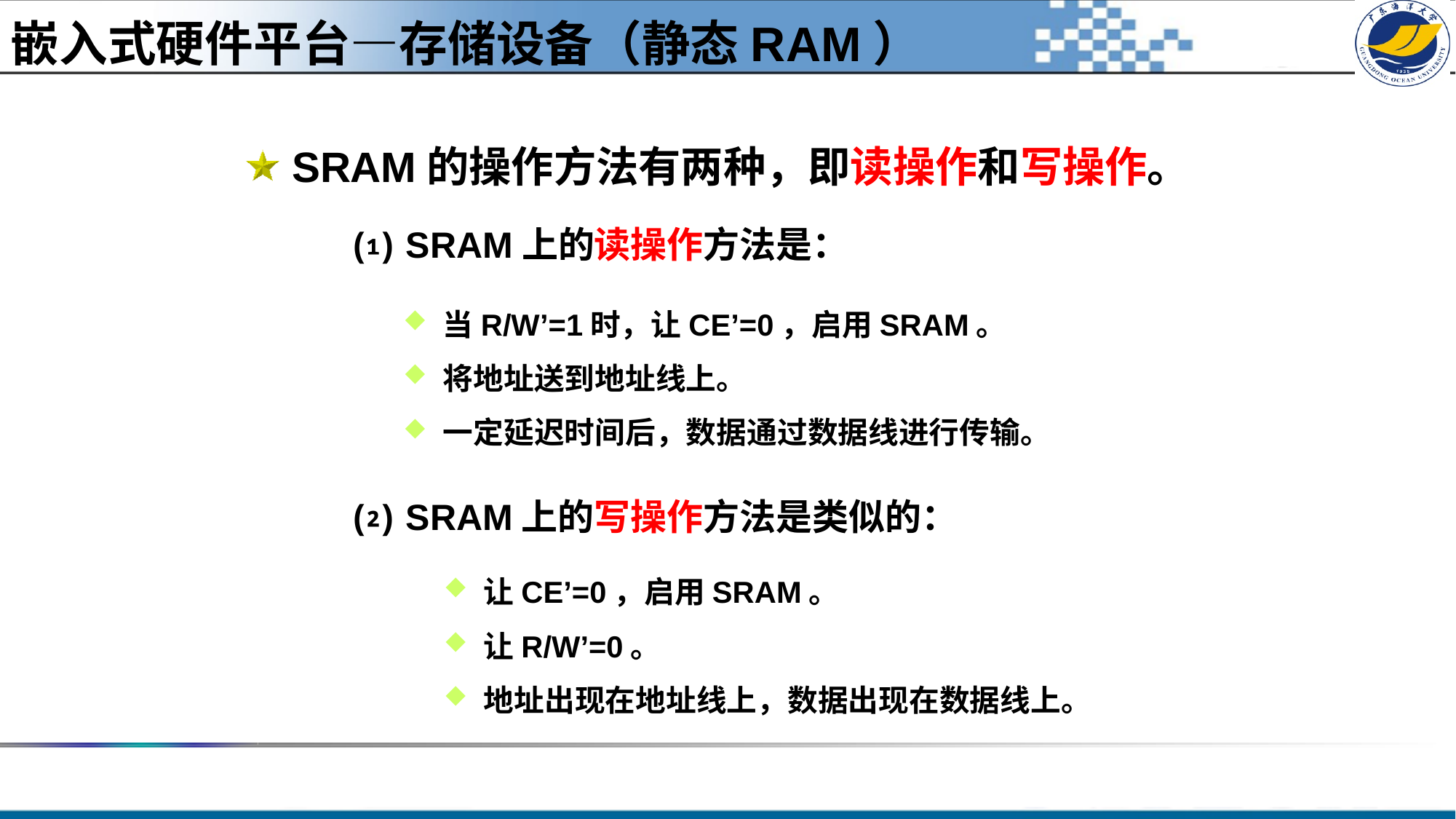

嵌入式硬件平台—存储设备（静态RAM）
#
 SRAM的操作方法有两种，即读操作和写操作。
	⑴ SRAM上的读操作方法是：
 当R/W’=1时，让CE’=0，启用SRAM。
 将地址送到地址线上。
 一定延迟时间后，数据通过数据线进行传输。
	⑵ SRAM上的写操作方法是类似的：
 让CE’=0，启用SRAM。
 让R/W’=0。
 地址出现在地址线上，数据出现在数据线上。
49